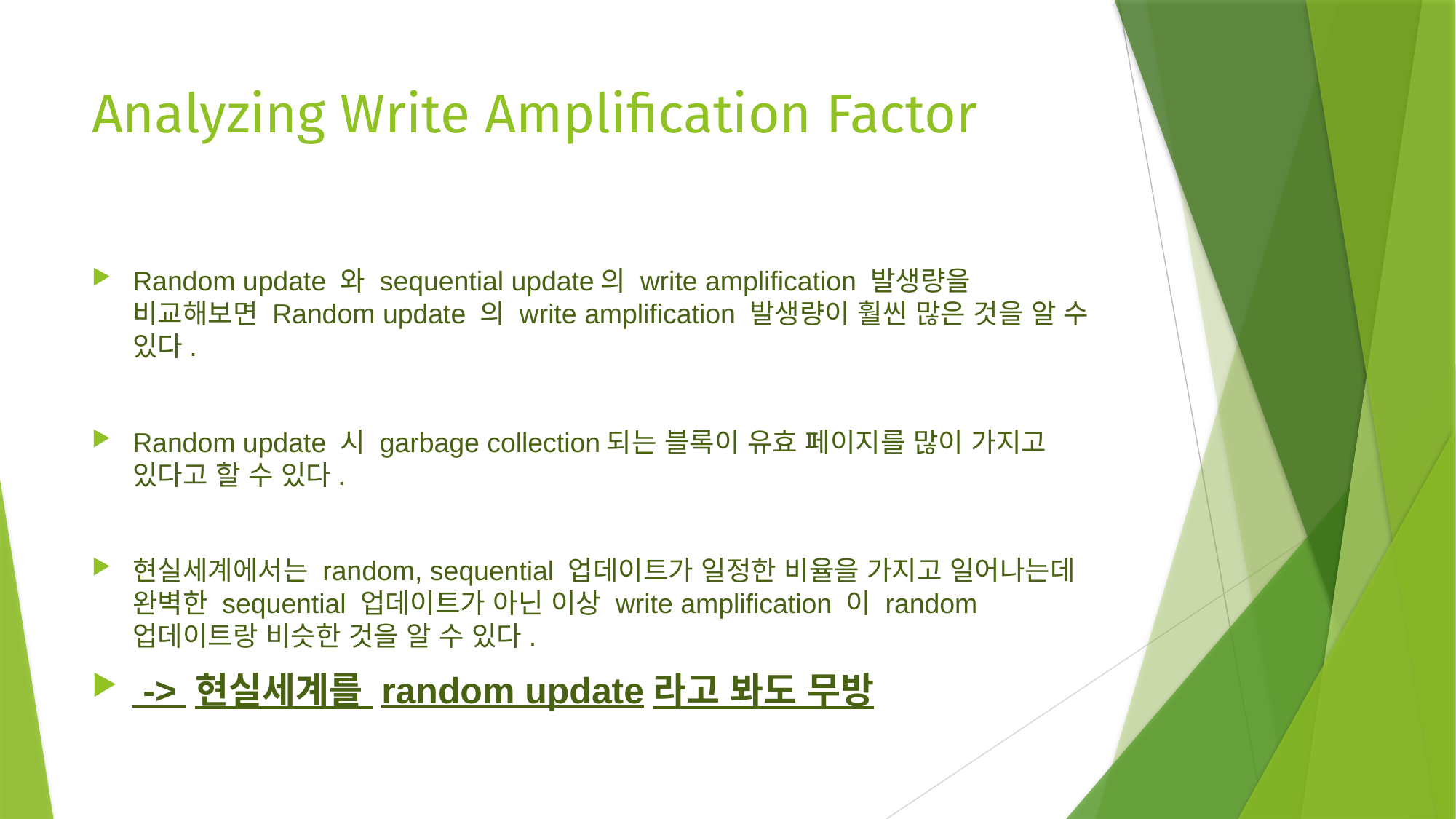

# Analyzing Write Amplification Factor
Random update 와 sequential update의 write amplification 발생량을 비교해보면 Random update 의 write amplification 발생량이 훨씬 많은 것을 알 수 있다.

Random update 시 garbage collection되는 블록이 유효 페이지를 많이 가지고 있다고 할 수 있다.

현실세계에서는 random, sequential 업데이트가 일정한 비율을 가지고 일어나는데 완벽한 sequential 업데이트가 아닌 이상 write amplification 이 random 업데이트랑 비슷한 것을 알 수 있다.
 -> 현실세계를 random update라고 봐도 무방